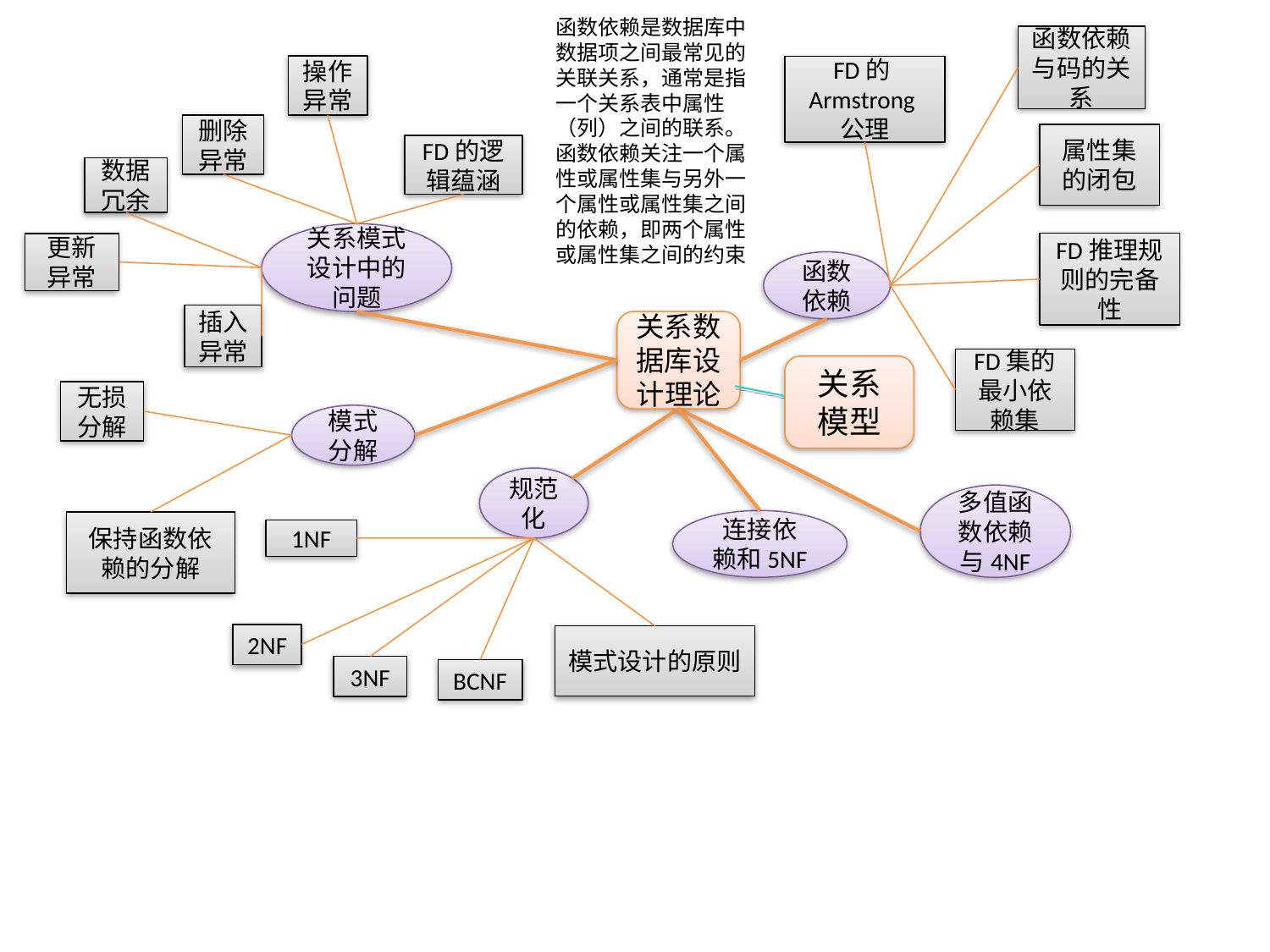

函数依赖是数据库中数据项之间最常见的关联关系，通常是指一个关系表中属性（列）之间的联系。函数依赖关注一个属性或属性集与另外一个属性或属性集之间的依赖，即两个属性或属性集之间的约束
函数依赖与码的关系
操作异常
FD的Armstrong公理
删除异常
属性集的闭包
FD的逻辑蕴涵
数据冗余
关系模式设计中的问题
更新异常
FD推理规则的完备性
函数依赖
插入异常
关系数据库设计理论
FD集的最小依赖集
关系模型
无损分解
模式分解
规范化
多值函数依赖与4NF
连接依赖和5NF
保持函数依赖的分解
1NF
2NF
模式设计的原则
3NF
BCNF